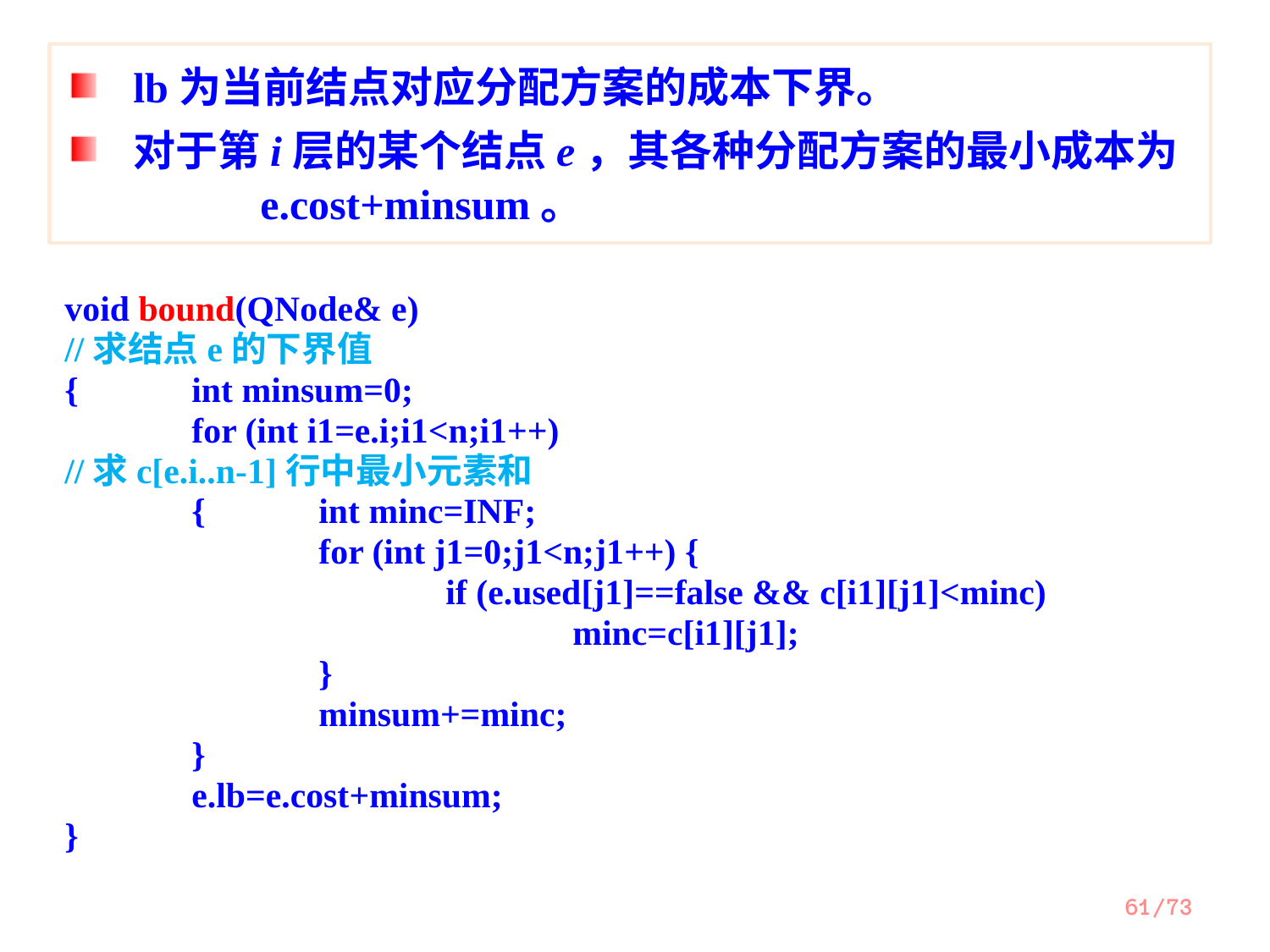

lb为当前结点对应分配方案的成本下界。
对于第i层的某个结点e，其各种分配方案的最小成本为	e.cost+minsum。
void bound(QNode& e)							//求结点e的下界值
{	int minsum=0;
	for (int i1=e.i;i1<n;i1++)						//求c[e.i..n-1]行中最小元素和
	{	int minc=INF;
		for (int j1=0;j1<n;j1++) {
			if (e.used[j1]==false && c[i1][j1]<minc)
				minc=c[i1][j1];
		}
		minsum+=minc;
	}
	e.lb=e.cost+minsum;
}
61/73